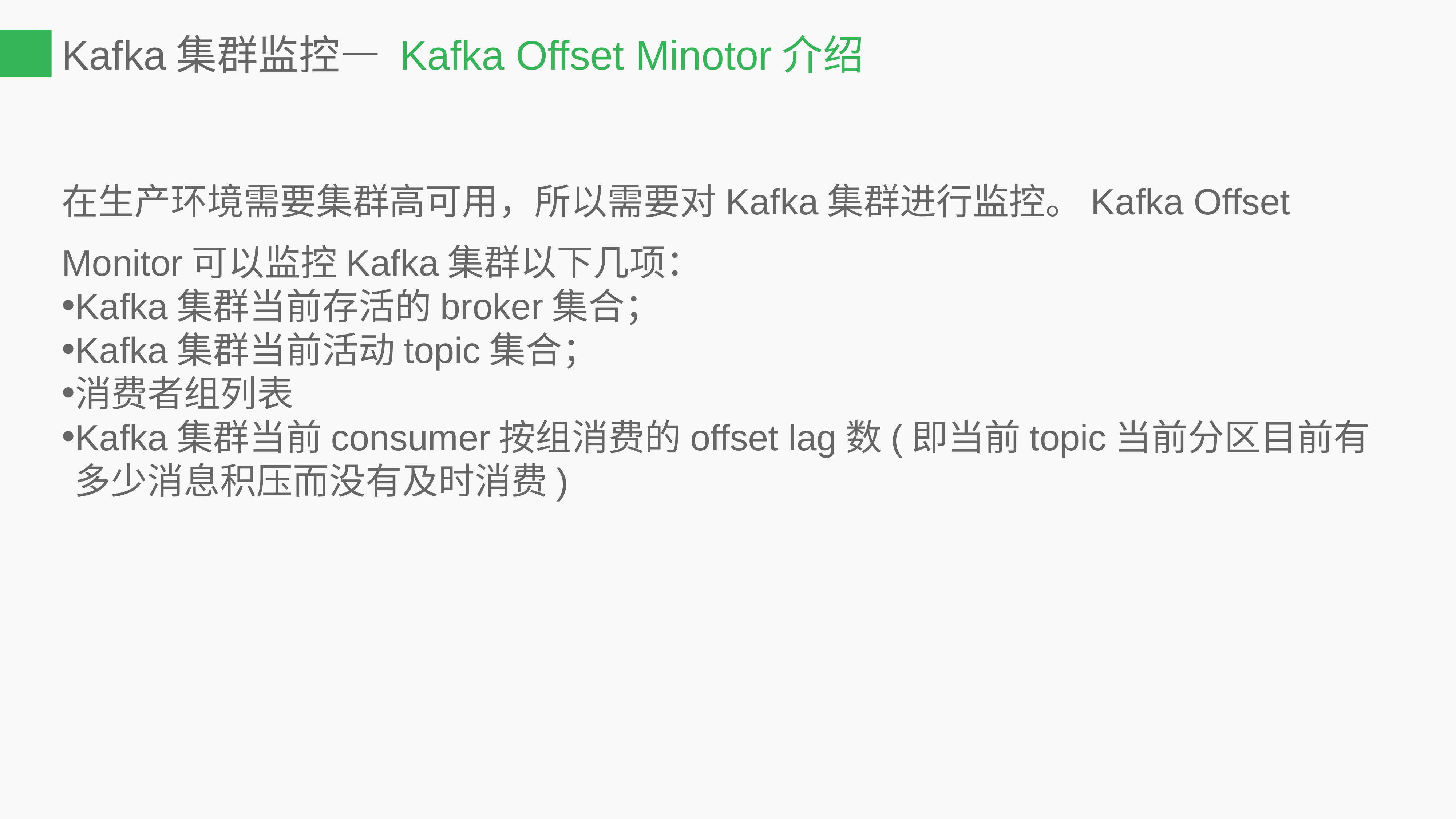

Kafka集群监控— Kafka Offset Minotor介绍
在生产环境需要集群高可用，所以需要对Kafka集群进行监控。Kafka Offset Monitor可以监控Kafka集群以下几项：
Kafka集群当前存活的broker集合；
Kafka集群当前活动topic集合；
消费者组列表
Kafka集群当前consumer按组消费的offset lag数(即当前topic当前分区目前有多少消息积压而没有及时消费)